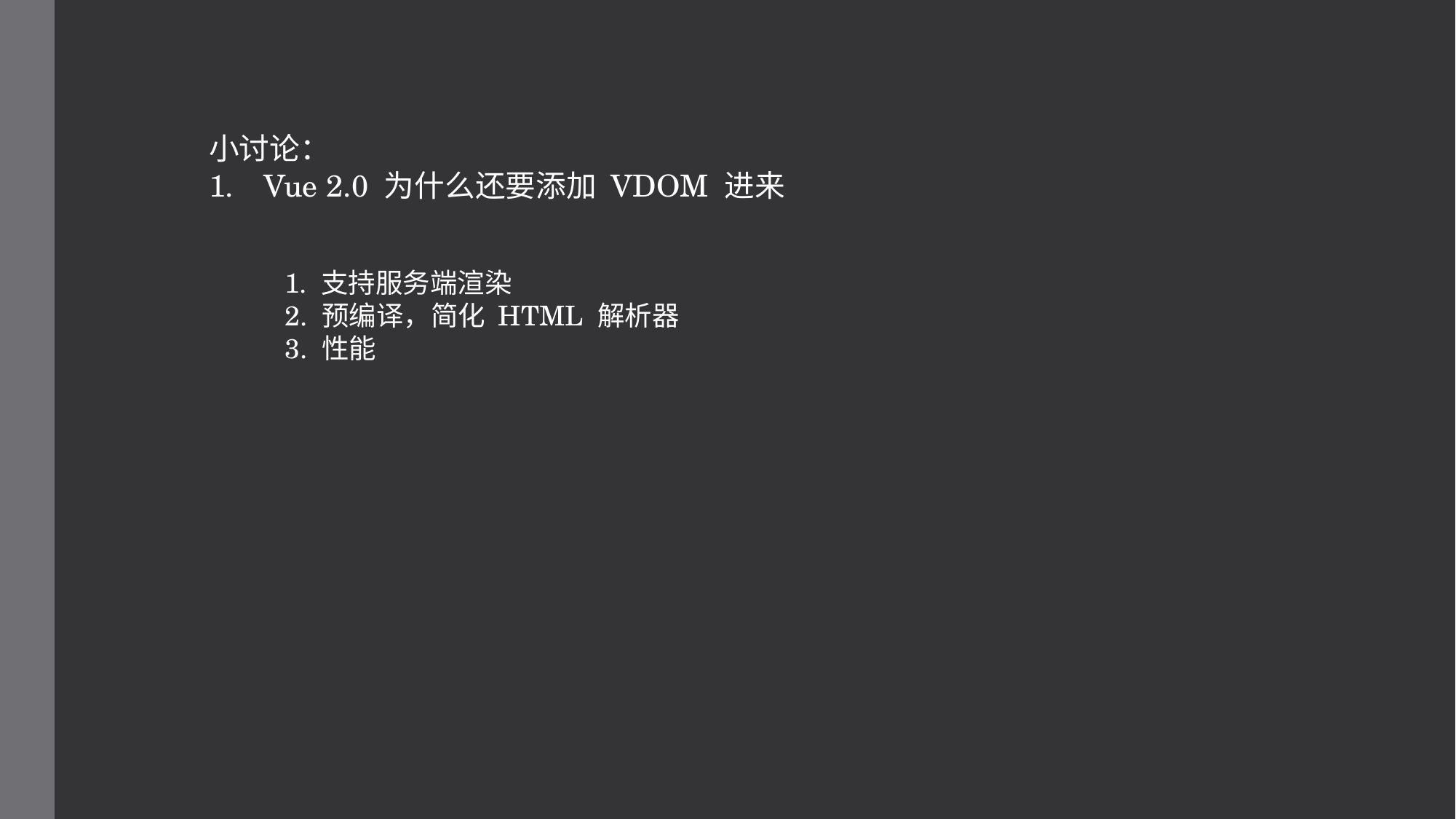

小讨论：
Vue 2.0 为什么还要添加 VDOM 进来

1. 支持服务端渲染
2. 预编译，简化 HTML 解析器
3. 性能